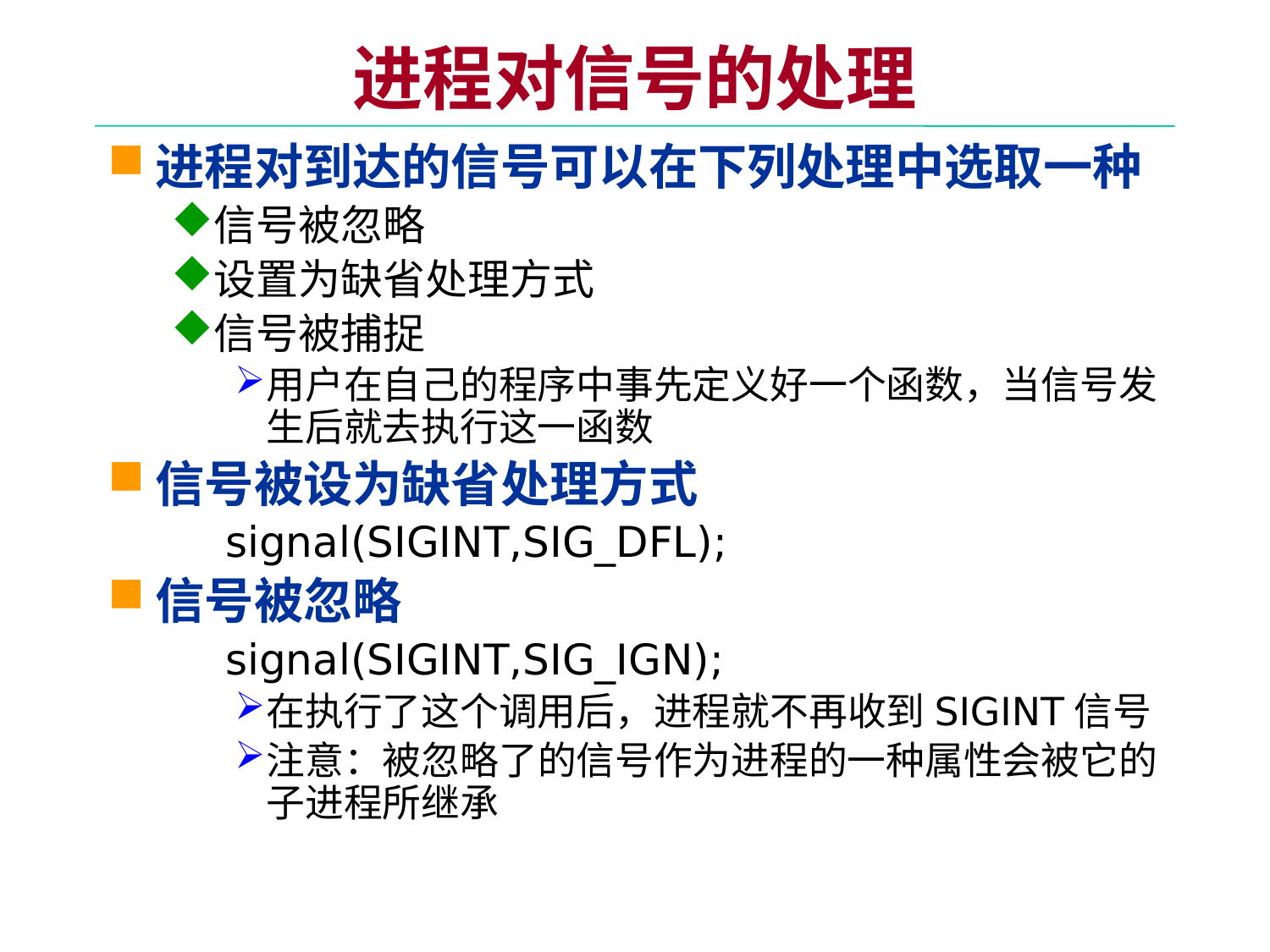

# 进程对信号的处理
进程对到达的信号可以在下列处理中选取一种
信号被忽略
设置为缺省处理方式
信号被捕捉
用户在自己的程序中事先定义好一个函数，当信号发生后就去执行这一函数
信号被设为缺省处理方式
    signal(SIGINT,SIG_DFL);
信号被忽略
    signal(SIGINT,SIG_IGN);
在执行了这个调用后，进程就不再收到SIGINT信号
注意：被忽略了的信号作为进程的一种属性会被它的子进程所继承